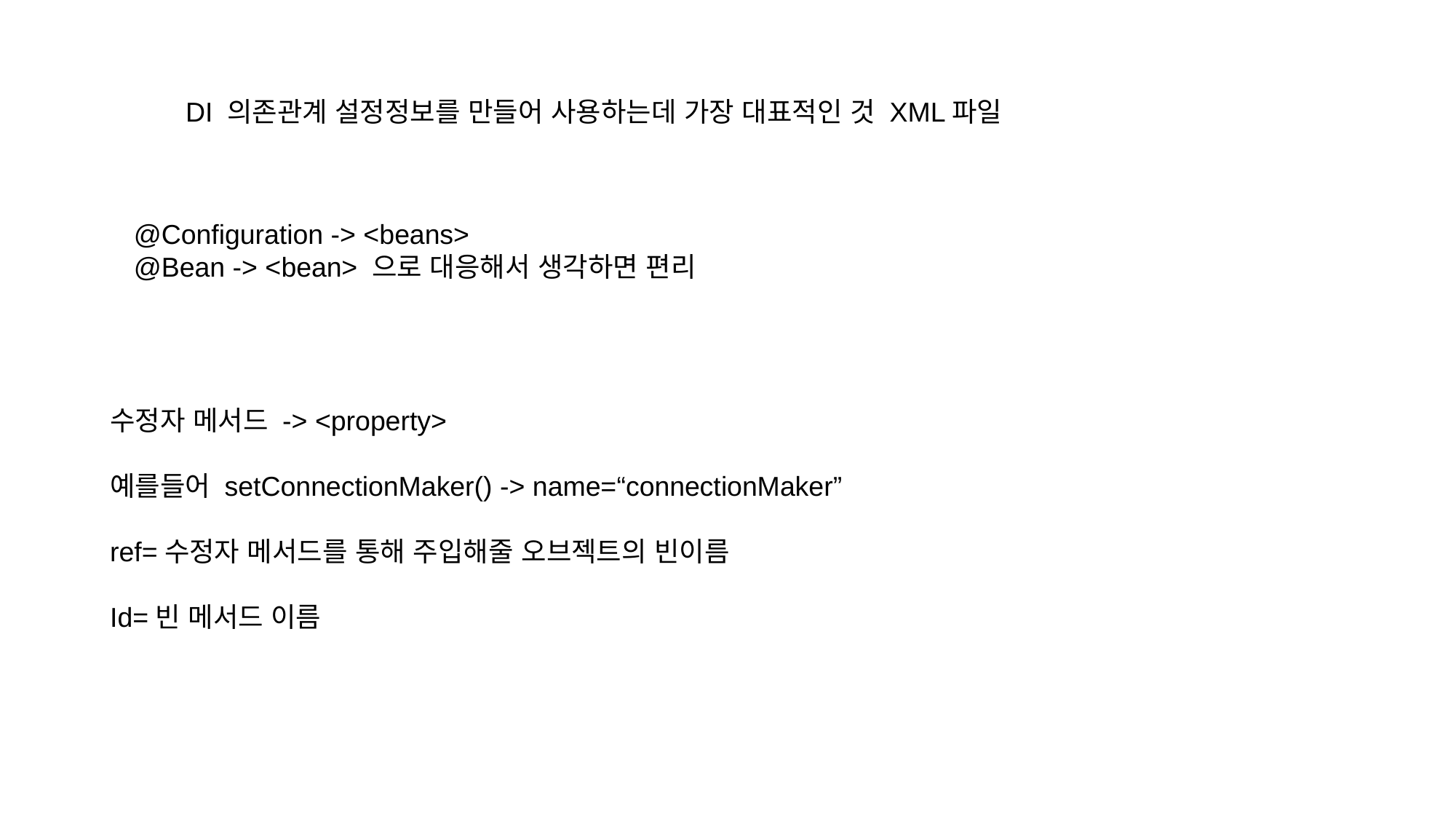

DI 의존관계 설정정보를 만들어 사용하는데 가장 대표적인 것 XML파일
@Configuration -> <beans>
@Bean -> <bean> 으로 대응해서 생각하면 편리
수정자 메서드 -> <property>

예를들어 setConnectionMaker() -> name=“connectionMaker”

ref=수정자 메서드를 통해 주입해줄 오브젝트의 빈이름

Id=빈 메서드 이름